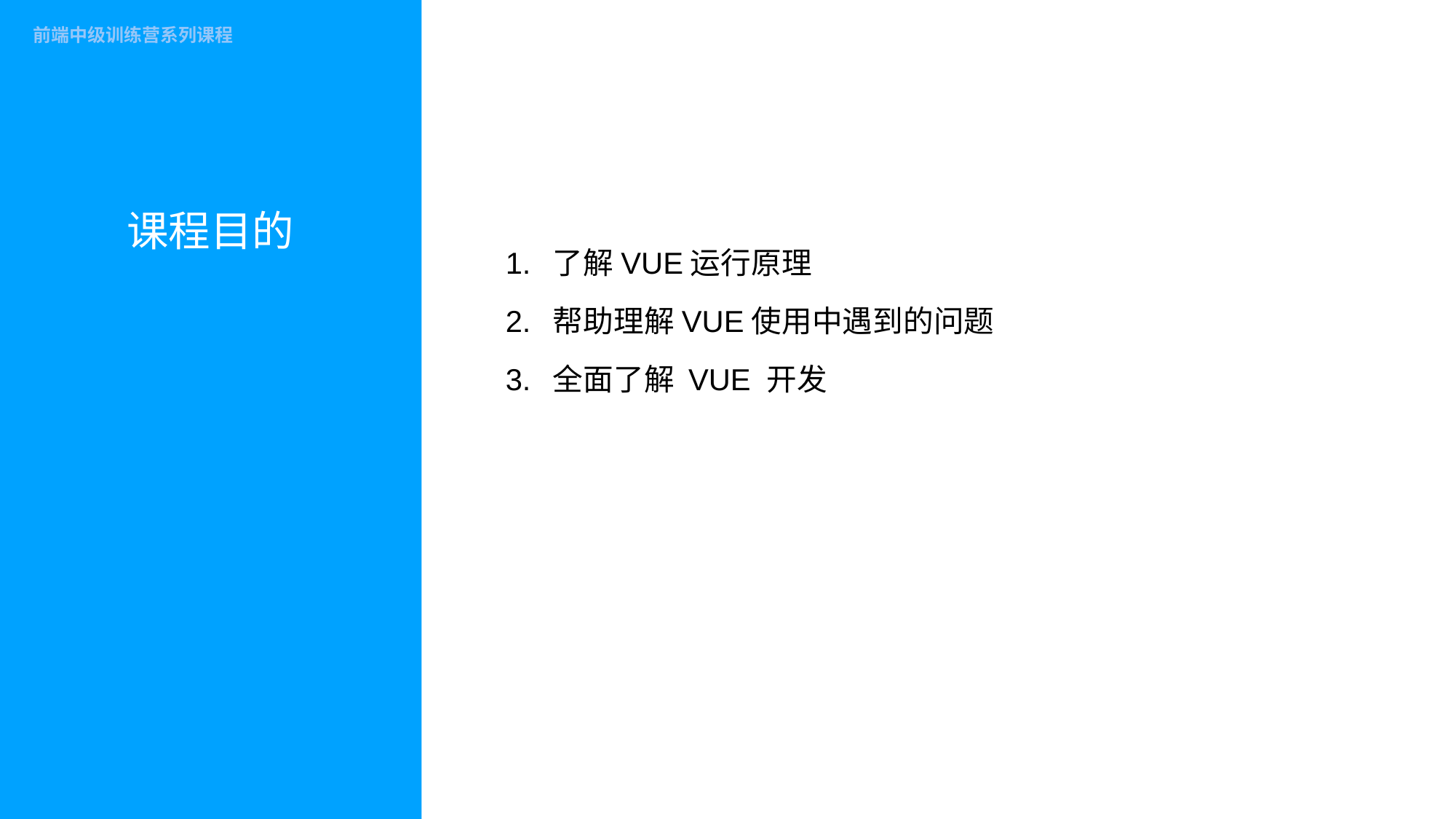

了解VUE运行原理
帮助理解VUE使用中遇到的问题
全面了解 VUE 开发
# 课程目的